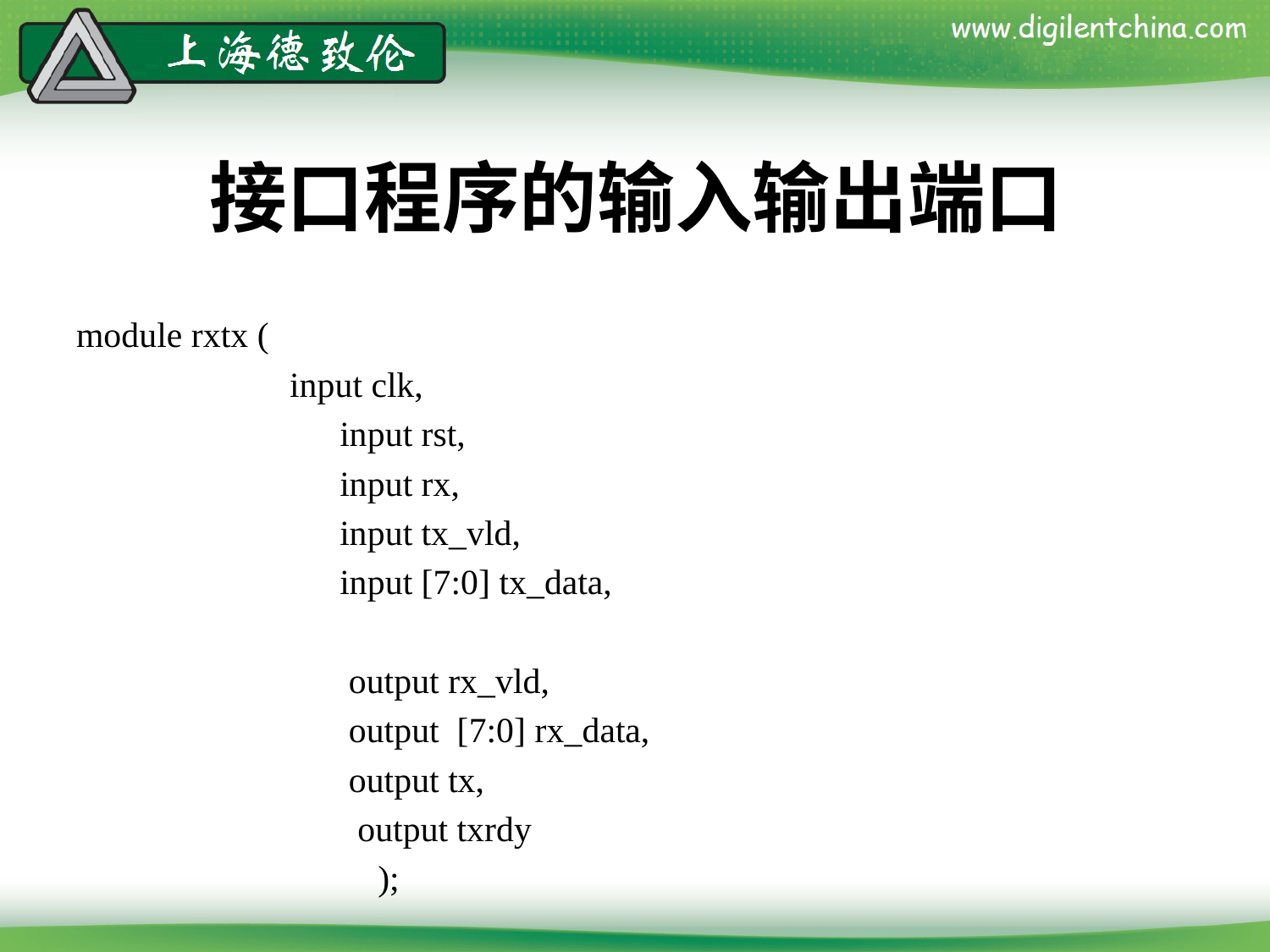

# 接口程序的输入输出端口
module rxtx (
                        input clk,
		          input rst,
		          input rx,
		          input tx_vld,
		          input [7:0] tx_data,

		           output rx_vld,
		           output  [7:0] rx_data,
		           output tx,
		            output txrdy
			);